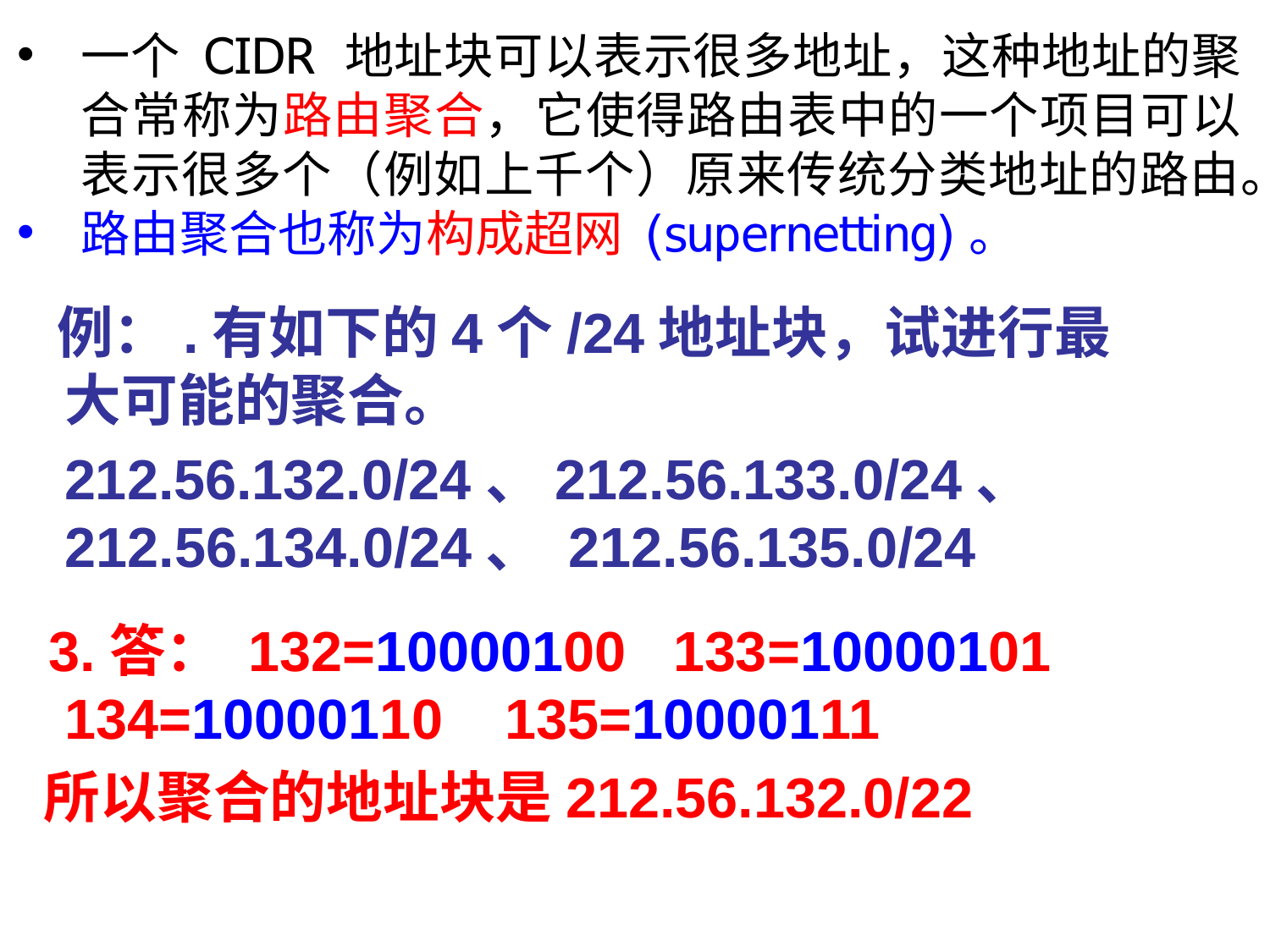

一个 CIDR 地址块可以表示很多地址，这种地址的聚合常称为路由聚合，它使得路由表中的一个项目可以表示很多个（例如上千个）原来传统分类地址的路由。
路由聚合也称为构成超网 (supernetting)。
  例：.有如下的4个/24地址块，试进行最大可能的聚合。
   212.56.132.0/24、212.56.133.0/24、 212.56.134.0/24、 212.56.135.0/24

  3.答： 132=10000100   133=10000101    134=10000110    135=10000111
 所以聚合的地址块是212.56.132.0/22